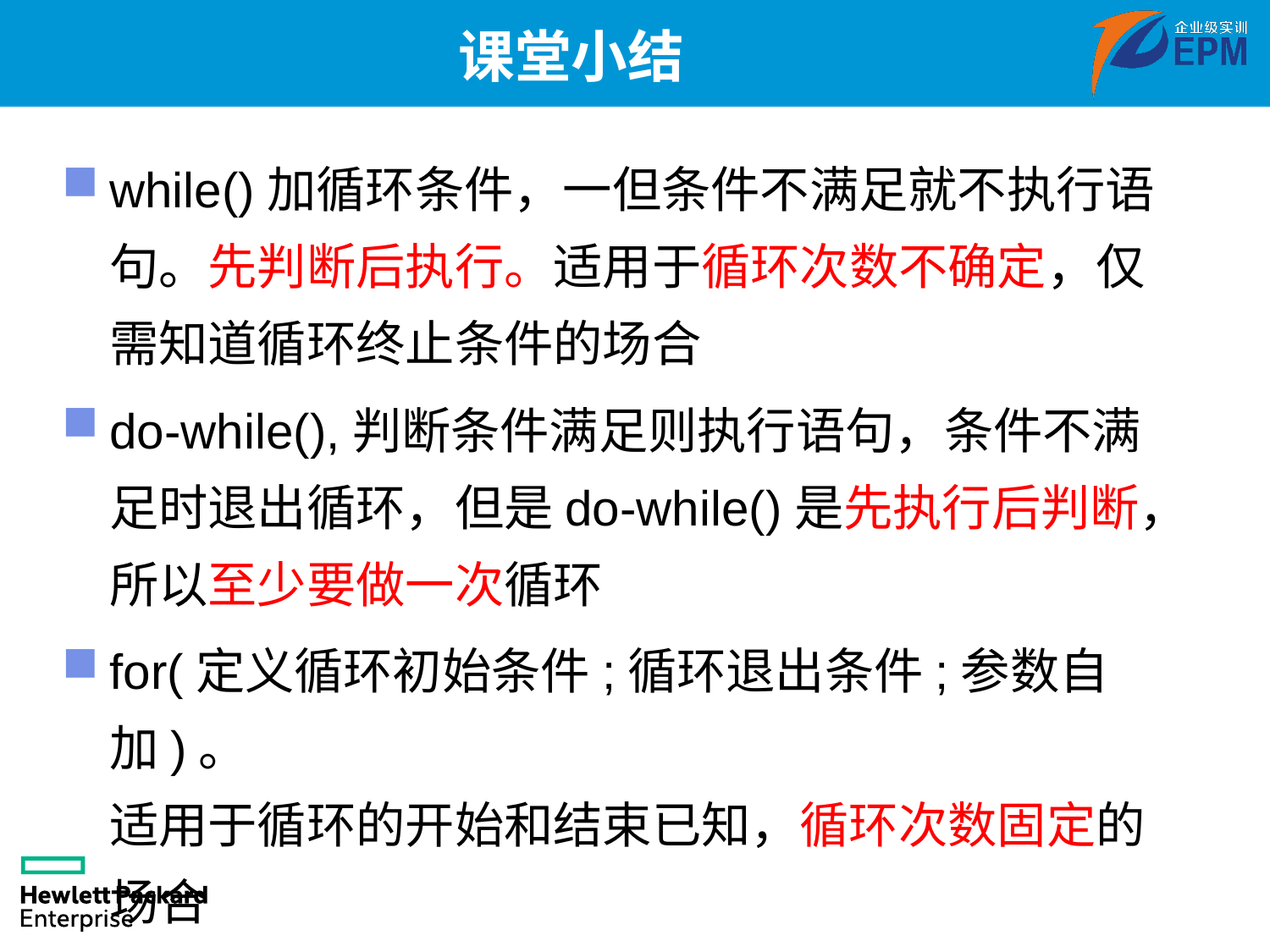

# 课堂小结
while()加循环条件，一但条件不满足就不执行语句。先判断后执行。适用于循环次数不确定，仅需知道循环终止条件的场合
do-while(),判断条件满足则执行语句，条件不满足时退出循环，但是do-while()是先执行后判断，所以至少要做一次循环
for(定义循环初始条件;循环退出条件;参数自加)。
适用于循环的开始和结束已知，循环次数固定的场合